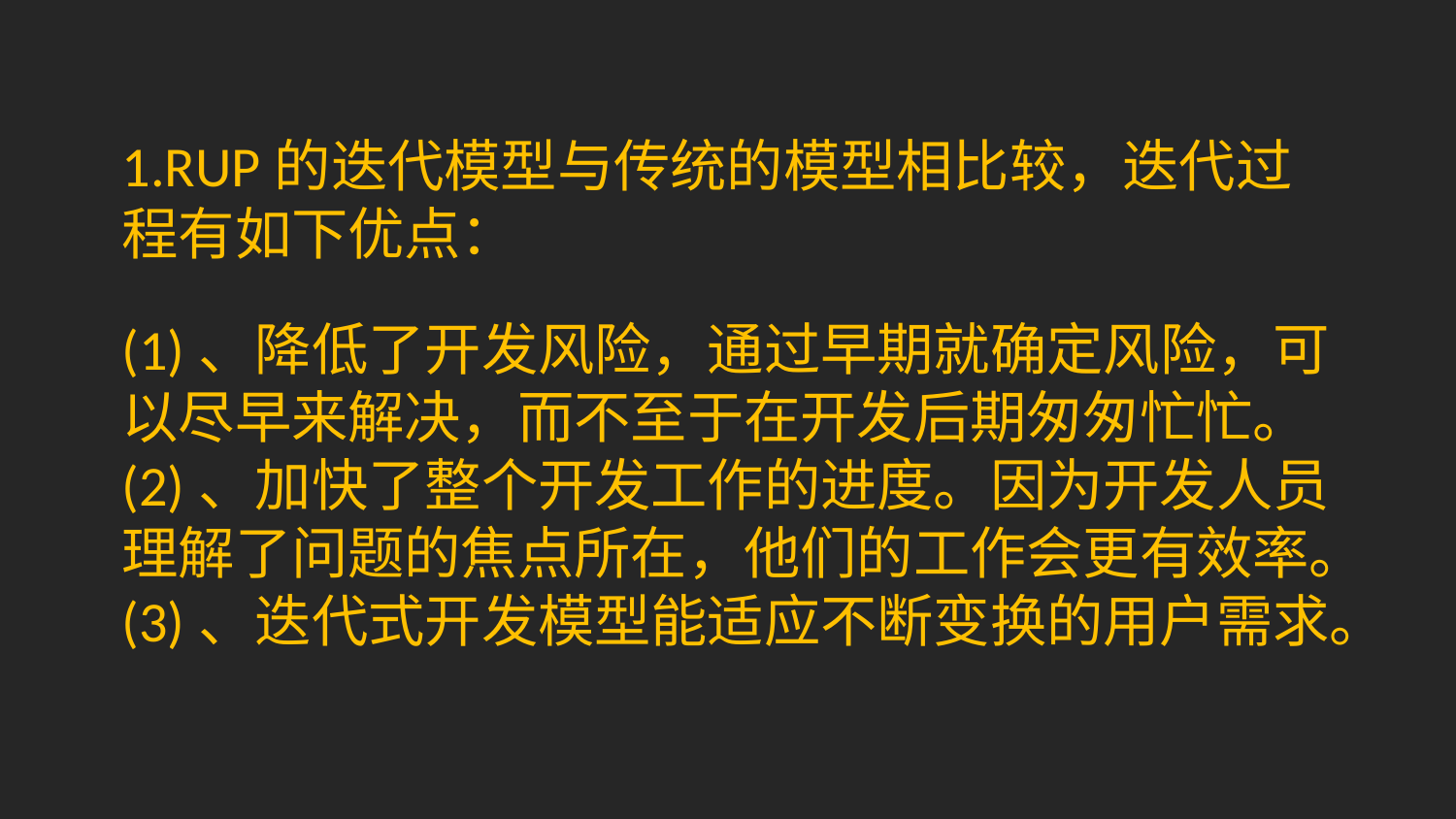

1.RUP的迭代模型与传统的模型相比较，迭代过程有如下优点：
(1)、降低了开发风险，通过早期就确定风险，可以尽早来解决，而不至于在开发后期匆匆忙忙。
(2)、加快了整个开发工作的进度。因为开发人员理解了问题的焦点所在，他们的工作会更有效率。
(3)、迭代式开发模型能适应不断变换的用户需求。